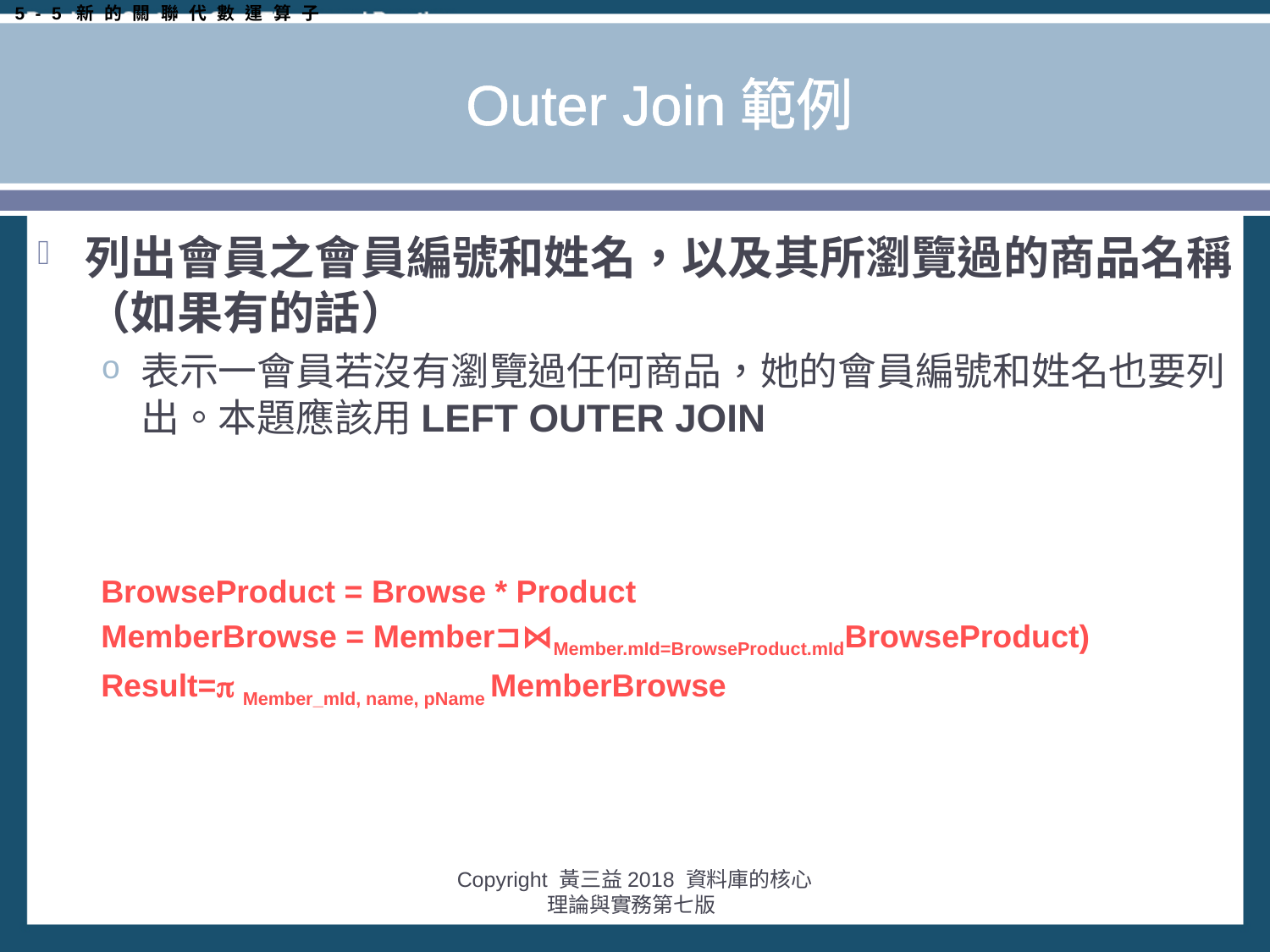

5-5新的關聯代數運算子
# Outer Join範例
列出會員之會員編號和姓名，以及其所瀏覽過的商品名稱 （如果有的話）
表示一會員若沒有瀏覽過任何商品，她的會員編號和姓名也要列出。本題應該用LEFT OUTER JOIN

BrowseProduct = Browse * Product
MemberBrowse = Member⊐⋈Member.mId=BrowseProduct.mIdBrowseProduct)
Result=π Member_mId, name, pName MemberBrowse

Copyright 黃三益2018 資料庫的核心理論與實務第七版